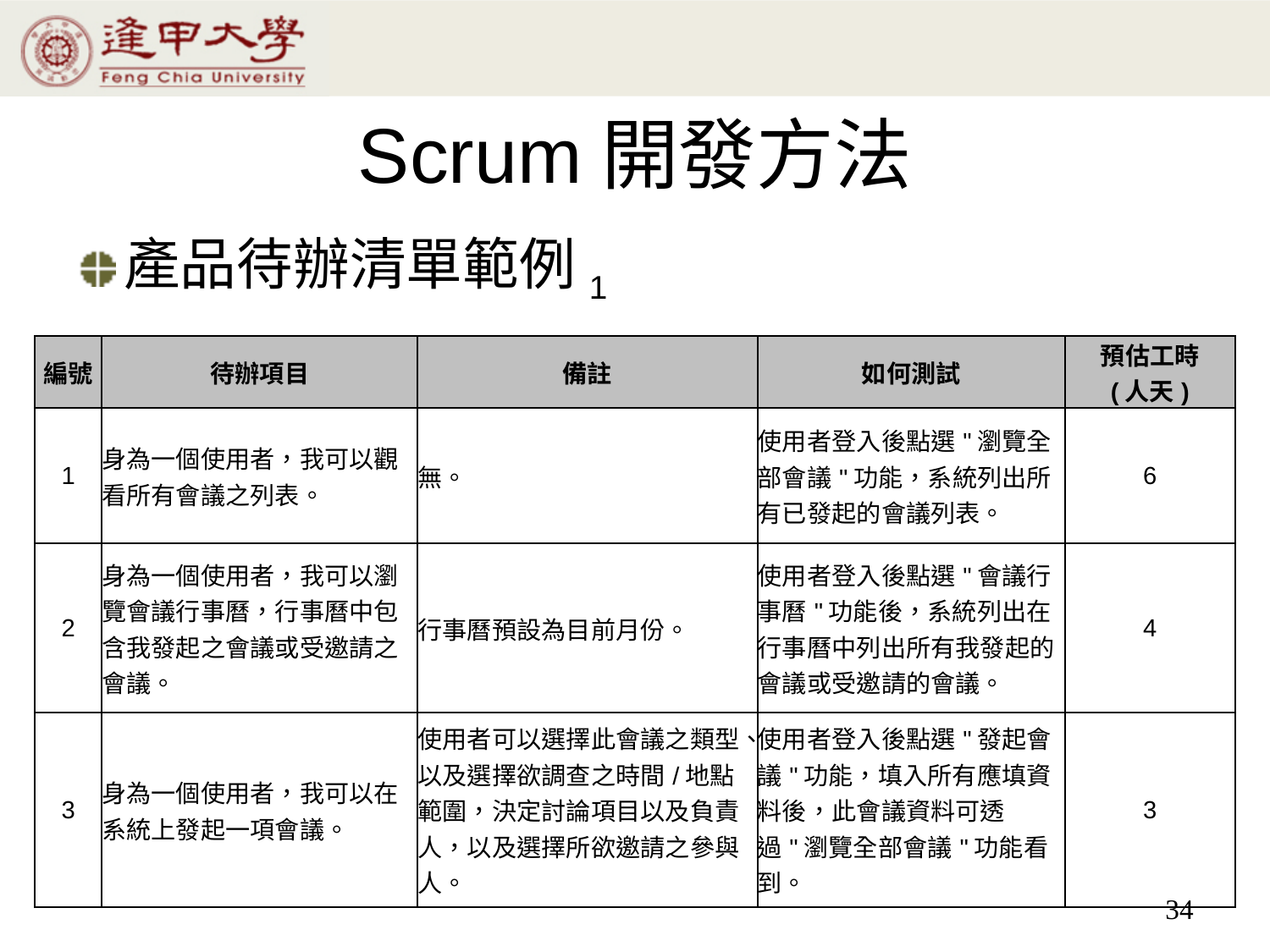

# Scrum開發方法
產品待辦清單範例1
| 編號 | 待辦項目 | 備註 | 如何測試 | 預估工時 (人天) |
| --- | --- | --- | --- | --- |
| 1 | 身為一個使用者，我可以觀看所有會議之列表。 | 無。 | 使用者登入後點選"瀏覽全部會議"功能，系統列出所有已發起的會議列表。 | 6 |
| 2 | 身為一個使用者，我可以瀏覽會議行事曆，行事曆中包含我發起之會議或受邀請之會議。 | 行事曆預設為目前月份。 | 使用者登入後點選"會議行事曆"功能後，系統列出在行事曆中列出所有我發起的會議或受邀請的會議。 | 4 |
| 3 | 身為一個使用者，我可以在系統上發起一項會議。 | 使用者可以選擇此會議之類型、以及選擇欲調查之時間/地點範圍，決定討論項目以及負責人，以及選擇所欲邀請之參與人。 | 使用者登入後點選"發起會議"功能，填入所有應填資料後，此會議資料可透過"瀏覽全部會議"功能看到。 | 3 |
34